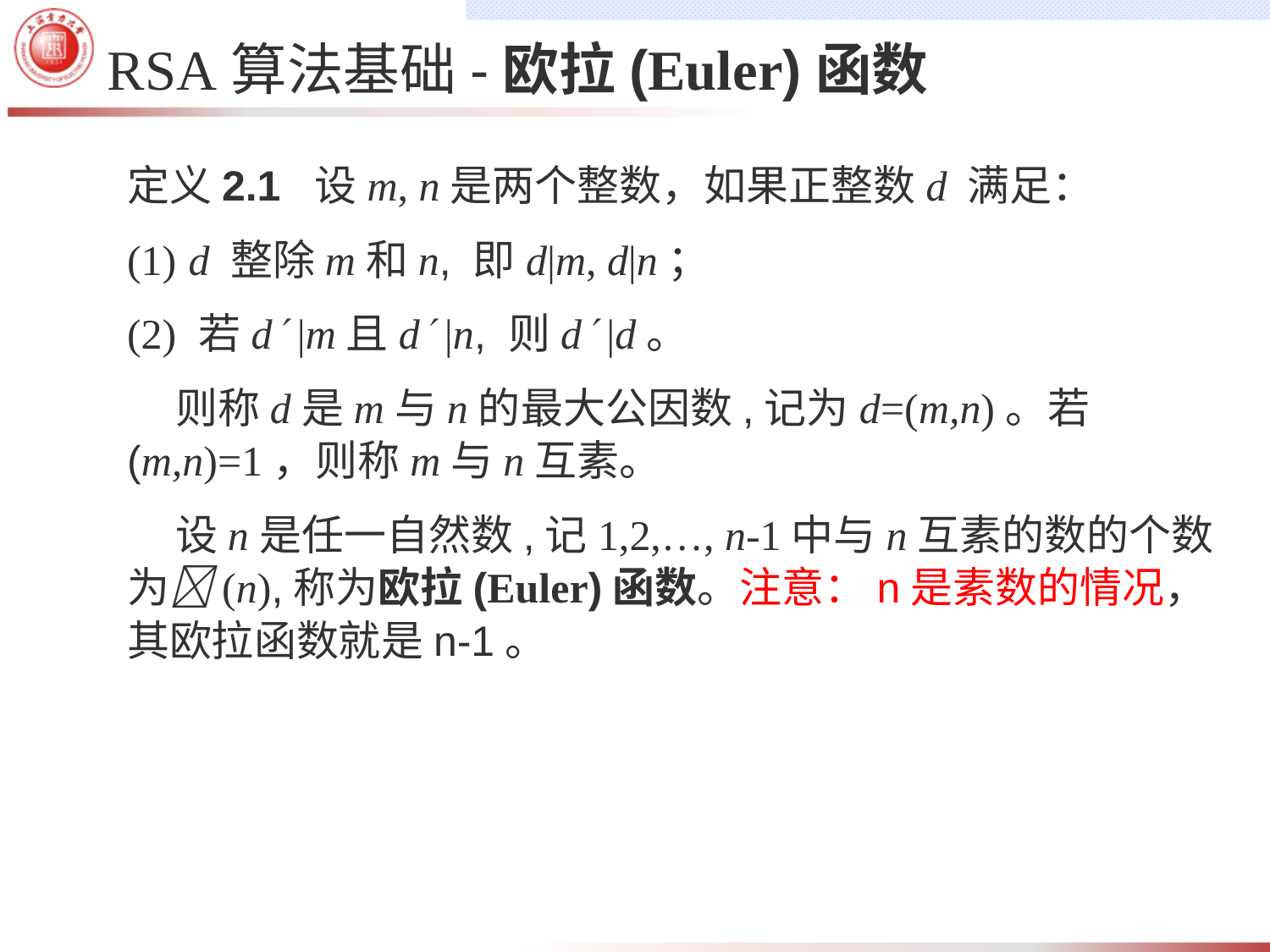

# RSA算法基础-欧拉(Euler)函数
定义2.1  设m, n是两个整数，如果正整数d 满足：
(1) d 整除m和n, 即d|m, d|n；
(2) 若d′ |m且d′ |n, 则d′ |d。
    则称d是m与n的最大公因数,记为d=(m,n)。若(m,n)=1，则称m与n互素。
    设n是任一自然数,记1,2,…, n-1中与n互素的数的个数为ϕ(n),称为欧拉(Euler)函数。注意：n是素数的情况，其欧拉函数就是n-1。